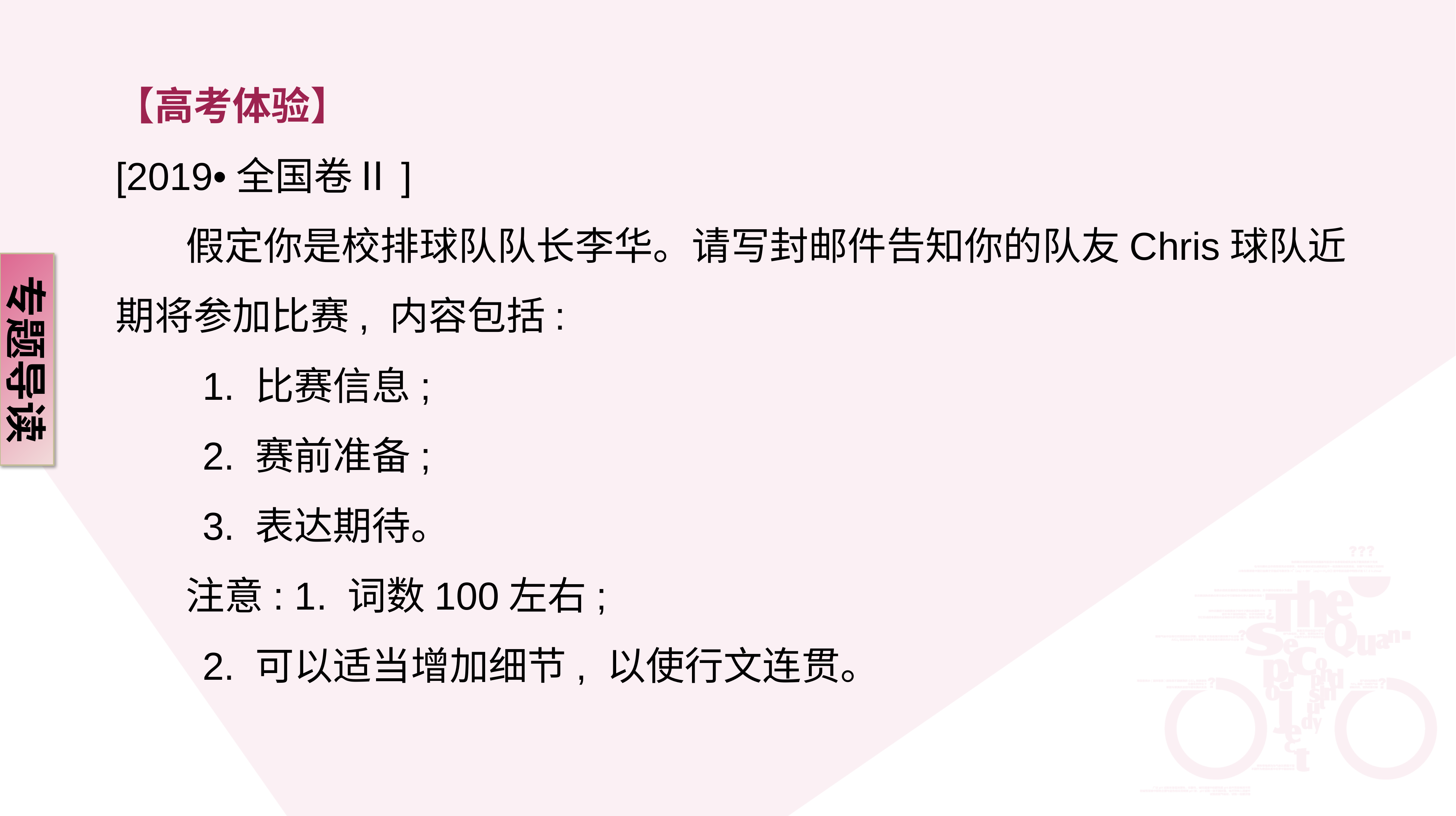

【高考体验】
[2019•全国卷Ⅱ]
       假定你是校排球队队长李华。请写封邮件告知你的队友Chris球队近期将参加比赛, 内容包括:
        1. 比赛信息;
        2. 赛前准备;
        3. 表达期待。
       注意: 1. 词数100左右;
        2. 可以适当增加细节, 以使行文连贯。
专题导读